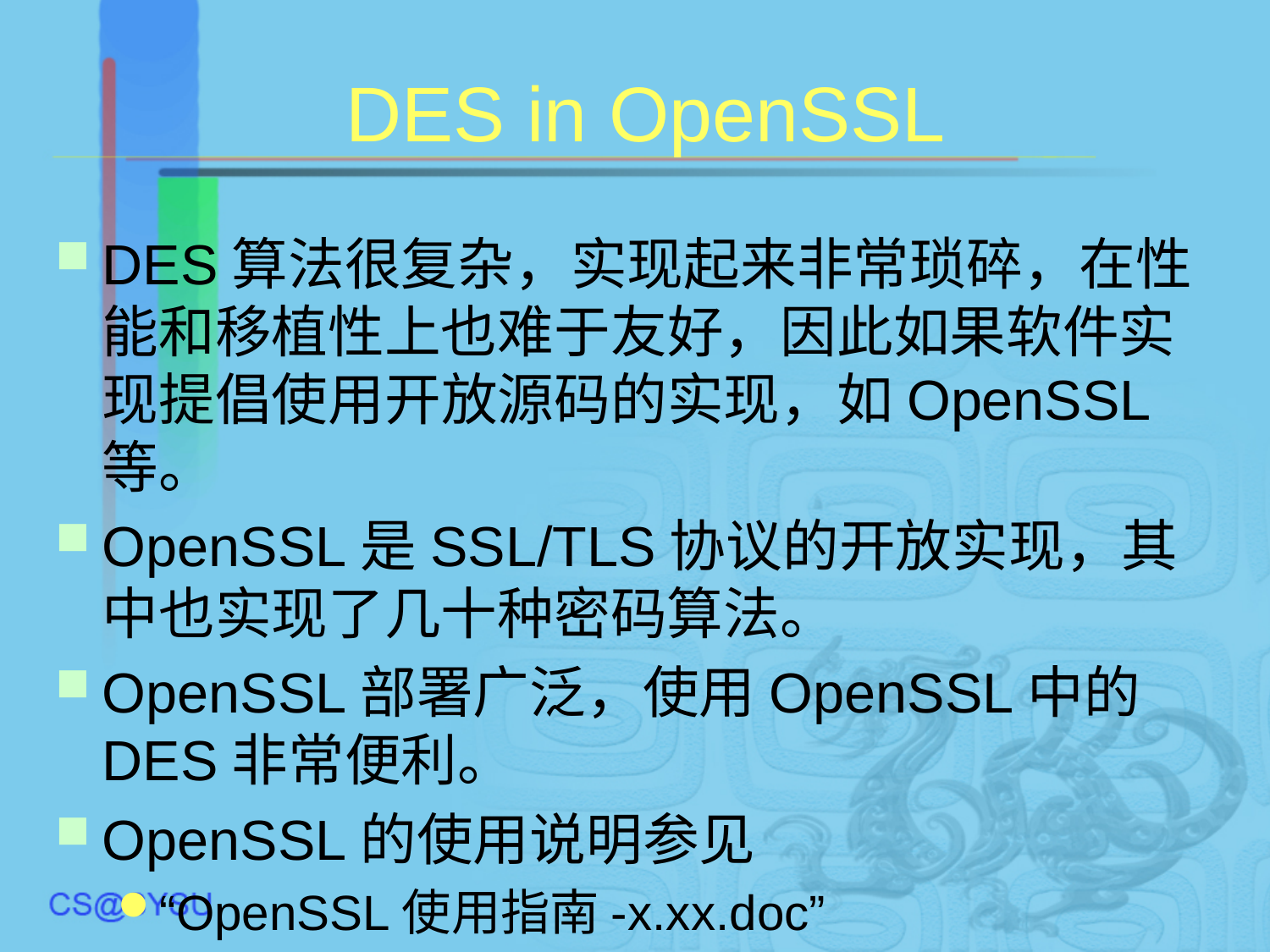

# DES in OpenSSL
DES算法很复杂，实现起来非常琐碎，在性能和移植性上也难于友好，因此如果软件实现提倡使用开放源码的实现，如OpenSSL等。
OpenSSL是SSL/TLS协议的开放实现，其中也实现了几十种密码算法。
OpenSSL部署广泛，使用OpenSSL中的DES非常便利。
OpenSSL的使用说明参见
“OpenSSL使用指南-x.xx.doc”